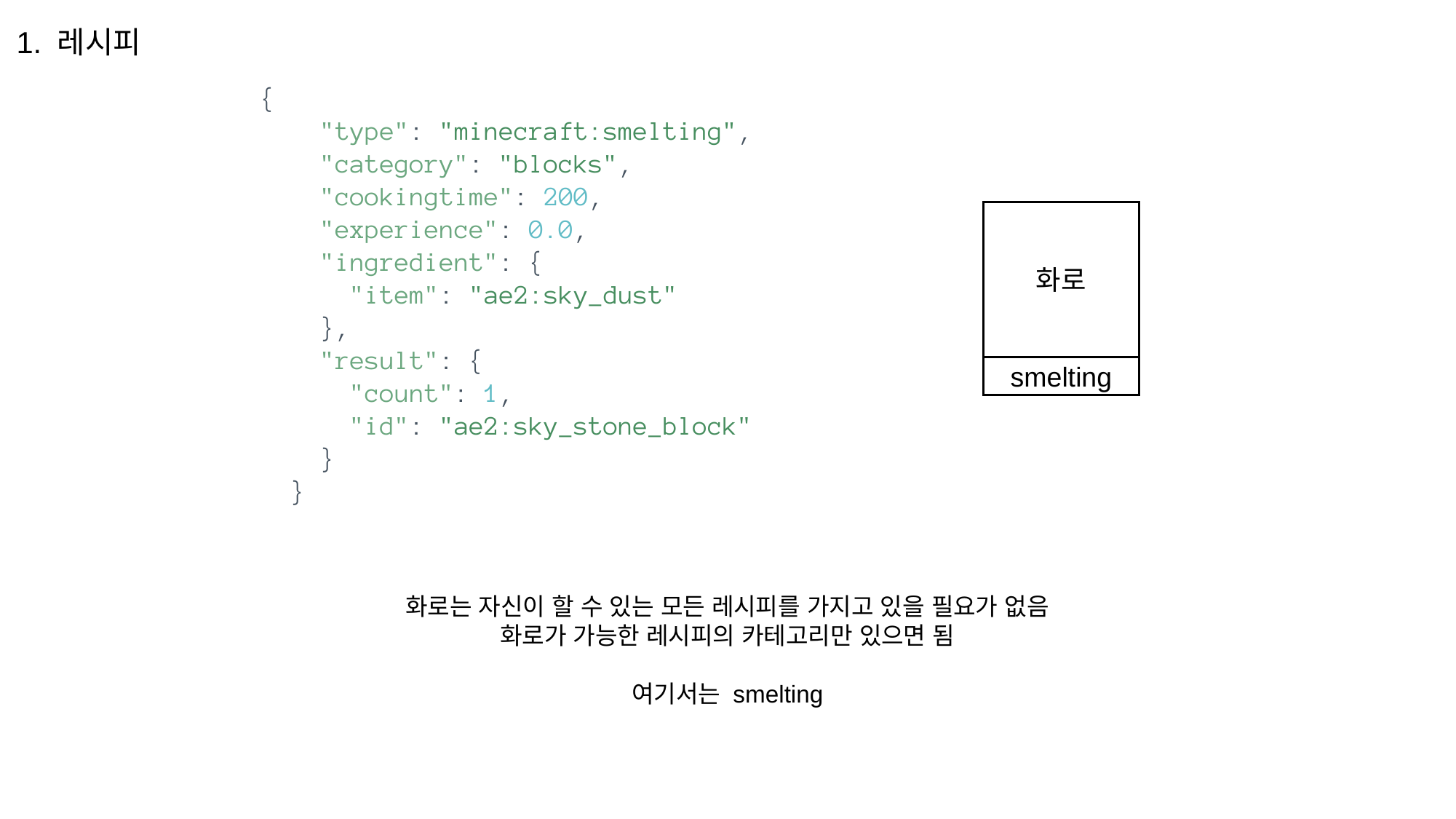

1. 레시피
{
    "type": "minecraft:smelting",
    "category": "blocks",
    "cookingtime": 200,
    "experience": 0.0,
    "ingredient": {
      "item": "ae2:sky_dust"
    },
    "result": {
      "count": 1,
      "id": "ae2:sky_stone_block"
    }
  }
화로
smelting
화로는 자신이 할 수 있는 모든 레시피를 가지고 있을 필요가 없음
화로가 가능한 레시피의 카테고리만 있으면 됨

여기서는 smelting